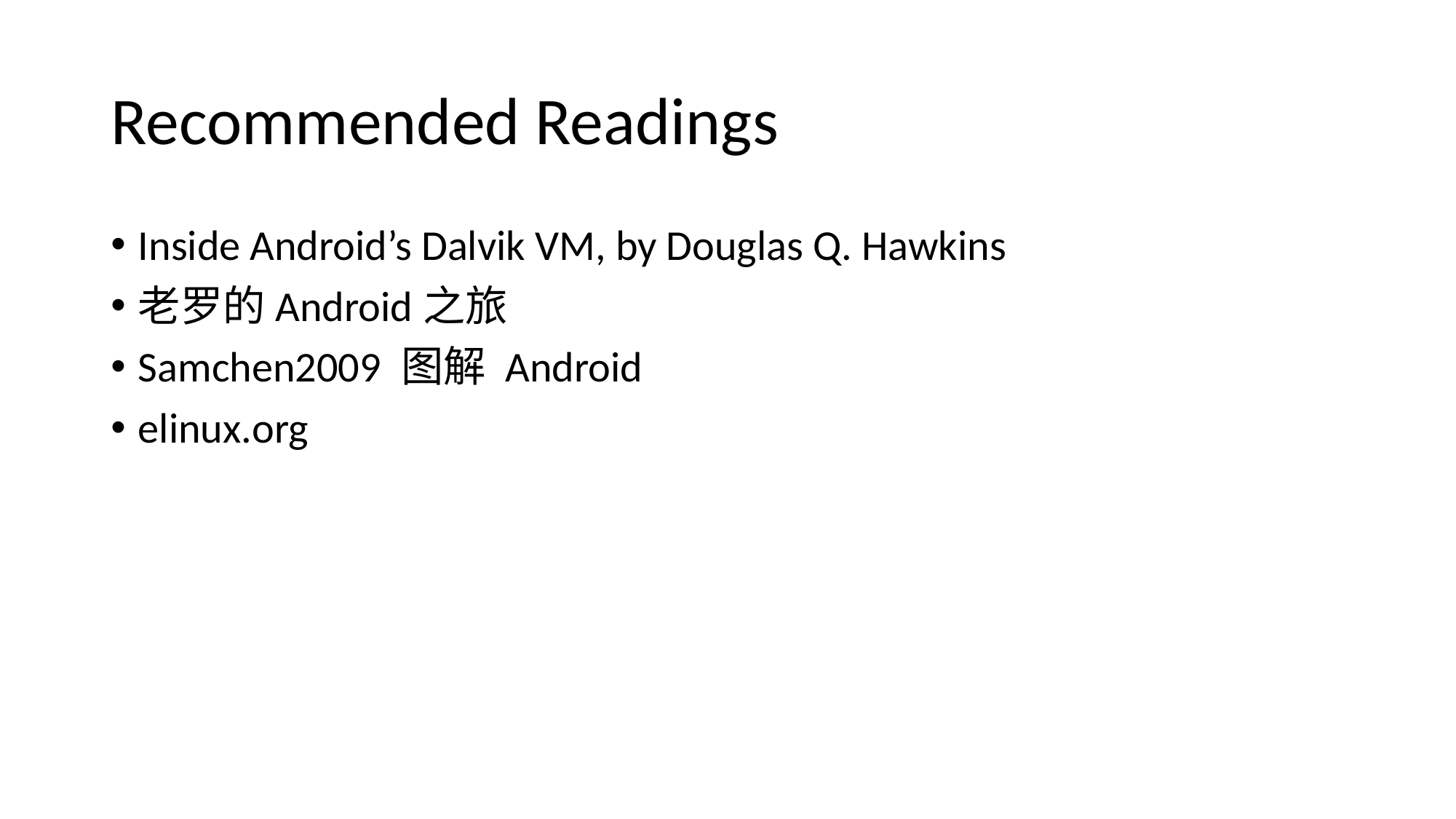

# Recommended Readings
Inside Android’s Dalvik VM, by Douglas Q. Hawkins
老罗的Android之旅
Samchen2009 图解 Android
elinux.org